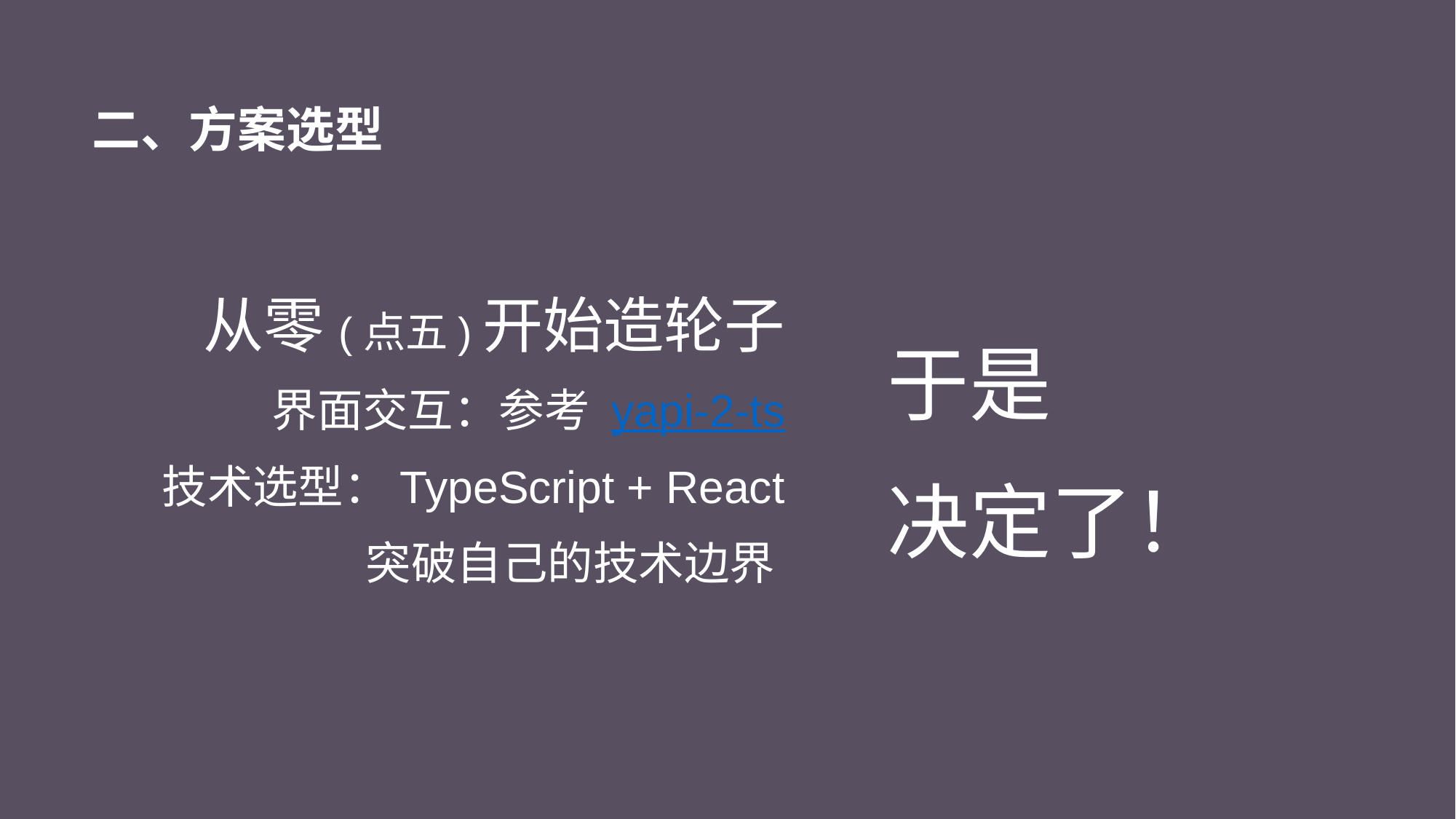

# 二、方案选型
从零(点五)开始造轮子
界面交互：参考 yapi-2-ts
技术选型：TypeScript + React
突破自己的技术边界

于是
决定了！